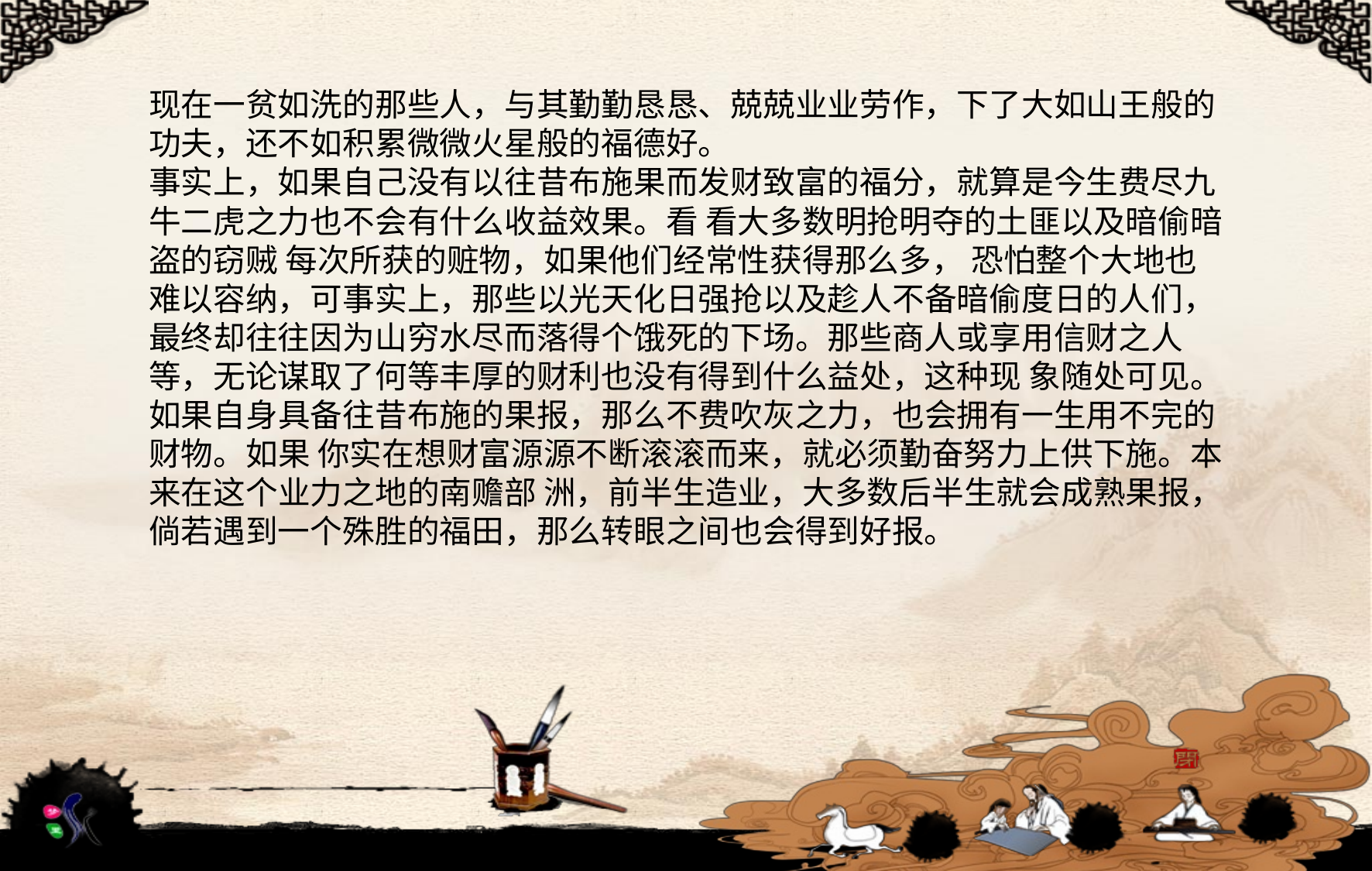

现在一贫如洗的那些人，与其勤勤恳恳、兢兢业业劳作，下了大如山王般的功夫，还不如积累微微火星般的福德好。
事实上，如果自己没有以往昔布施果而发财致富的福分，就算是今生费尽九牛二虎之力也不会有什么收益效果。看 看大多数明抢明夺的土匪以及暗偷暗盗的窃贼 每次所获的赃物，如果他们经常性获得那么多， 恐怕整个大地也难以容纳，可事实上，那些以光天化日强抢以及趁人不备暗偷度日的人们， 最终却往往因为山穷水尽而落得个饿死的下场。那些商人或享用信财之人等，无论谋取了何等丰厚的财利也没有得到什么益处，这种现 象随处可见。
如果自身具备往昔布施的果报，那么不费吹灰之力，也会拥有一生用不完的财物。如果 你实在想财富源源不断滚滚而来，就必须勤奋努力上供下施。本来在这个业力之地的南赡部 洲，前半生造业，大多数后半生就会成熟果报， 倘若遇到一个殊胜的福田，那么转眼之间也会得到好报。